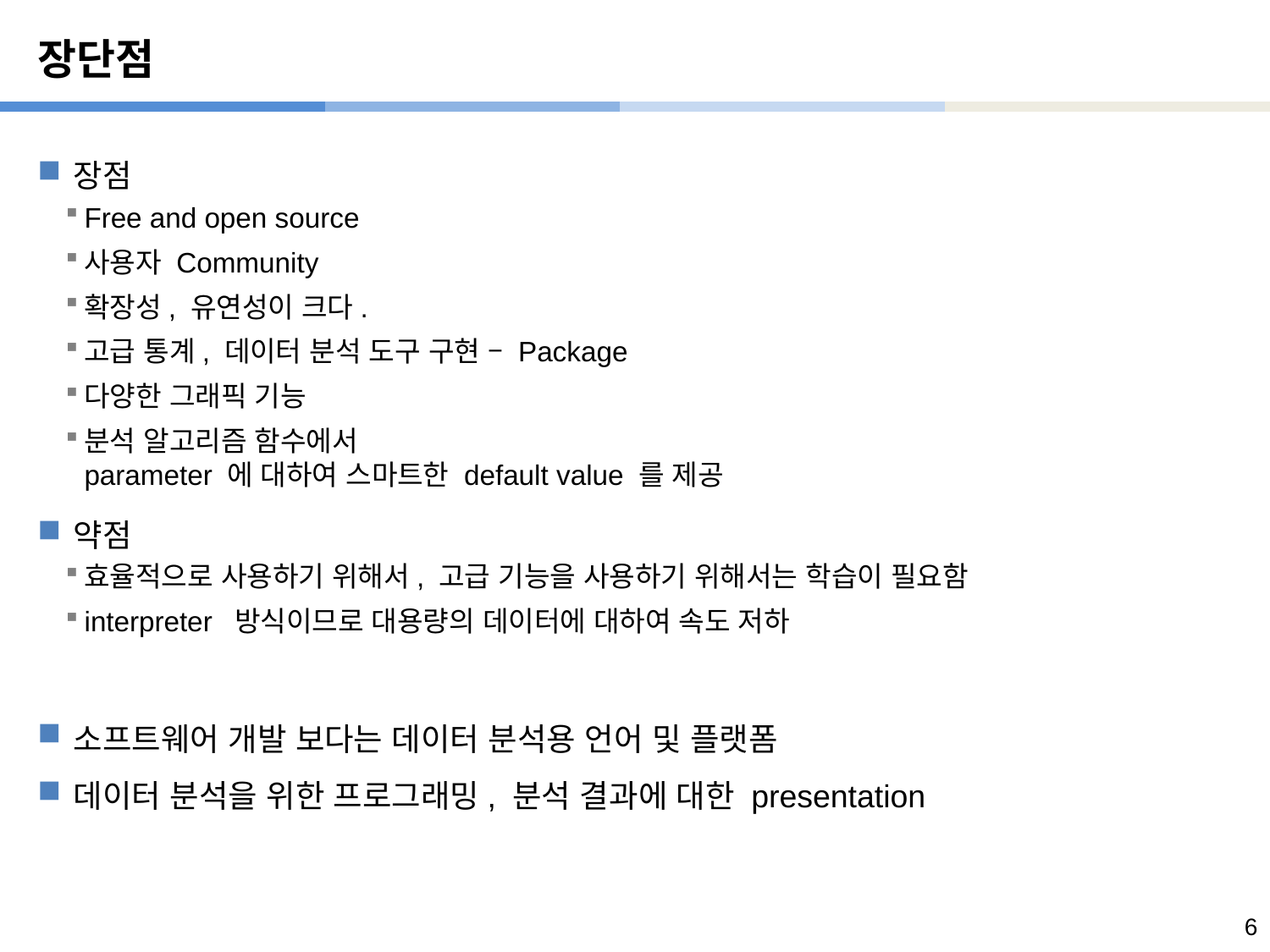

# 장단점
장점
Free and open source
사용자 Community
확장성, 유연성이 크다.
고급 통계, 데이터 분석 도구 구현 – Package
다양한 그래픽 기능
분석 알고리즘 함수에서
parameter 에 대하여 스마트한 default value 를 제공
약점
효율적으로 사용하기 위해서, 고급 기능을 사용하기 위해서는 학습이 필요함
interpreter  방식이므로 대용량의 데이터에 대하여 속도 저하

소프트웨어 개발 보다는 데이터 분석용 언어 및 플랫폼
데이터 분석을 위한 프로그래밍, 분석 결과에 대한 presentation